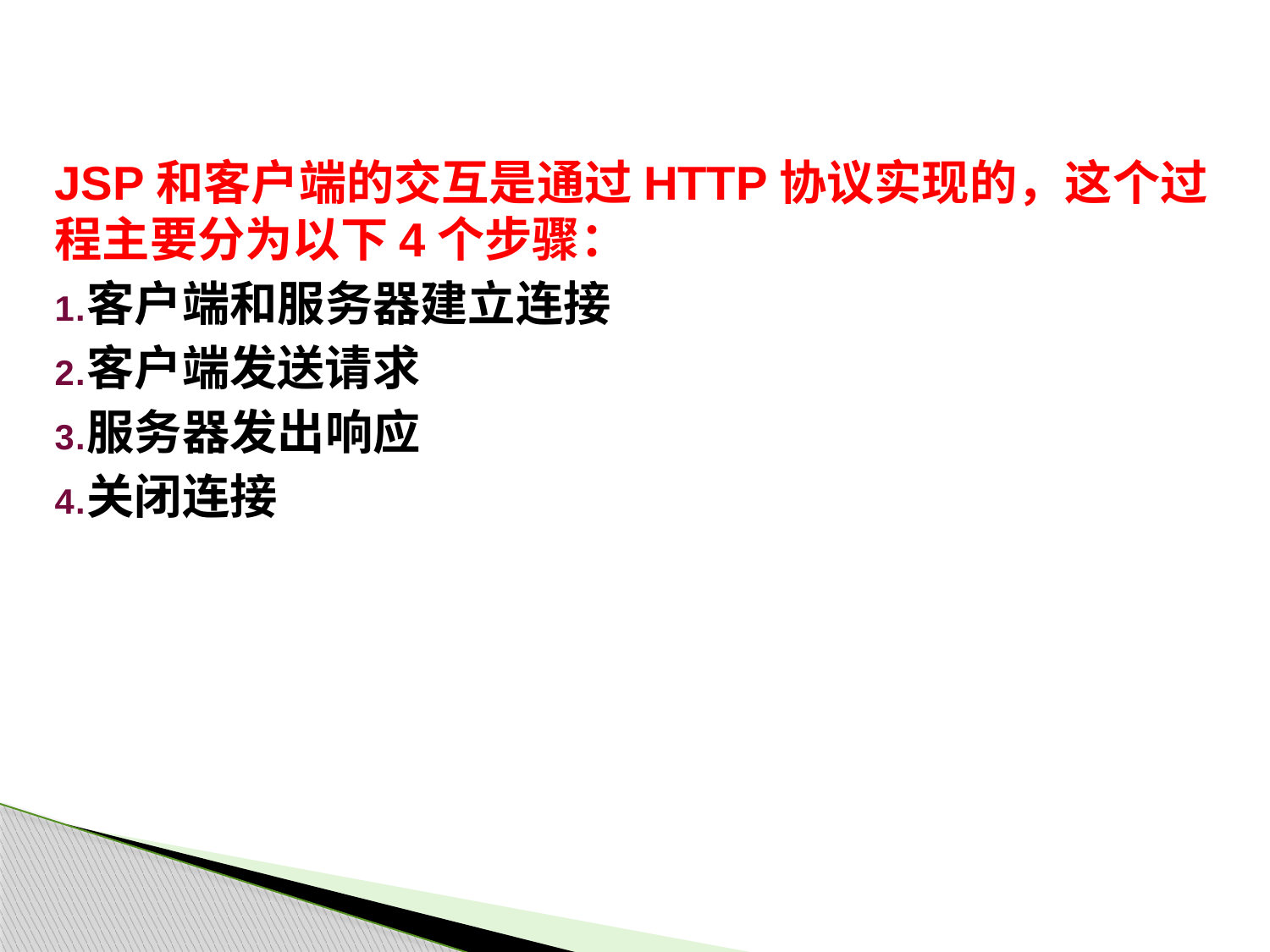

JSP和客户端的交互是通过HTTP协议实现的，这个过程主要分为以下4个步骤：
客户端和服务器建立连接
客户端发送请求
服务器发出响应
关闭连接